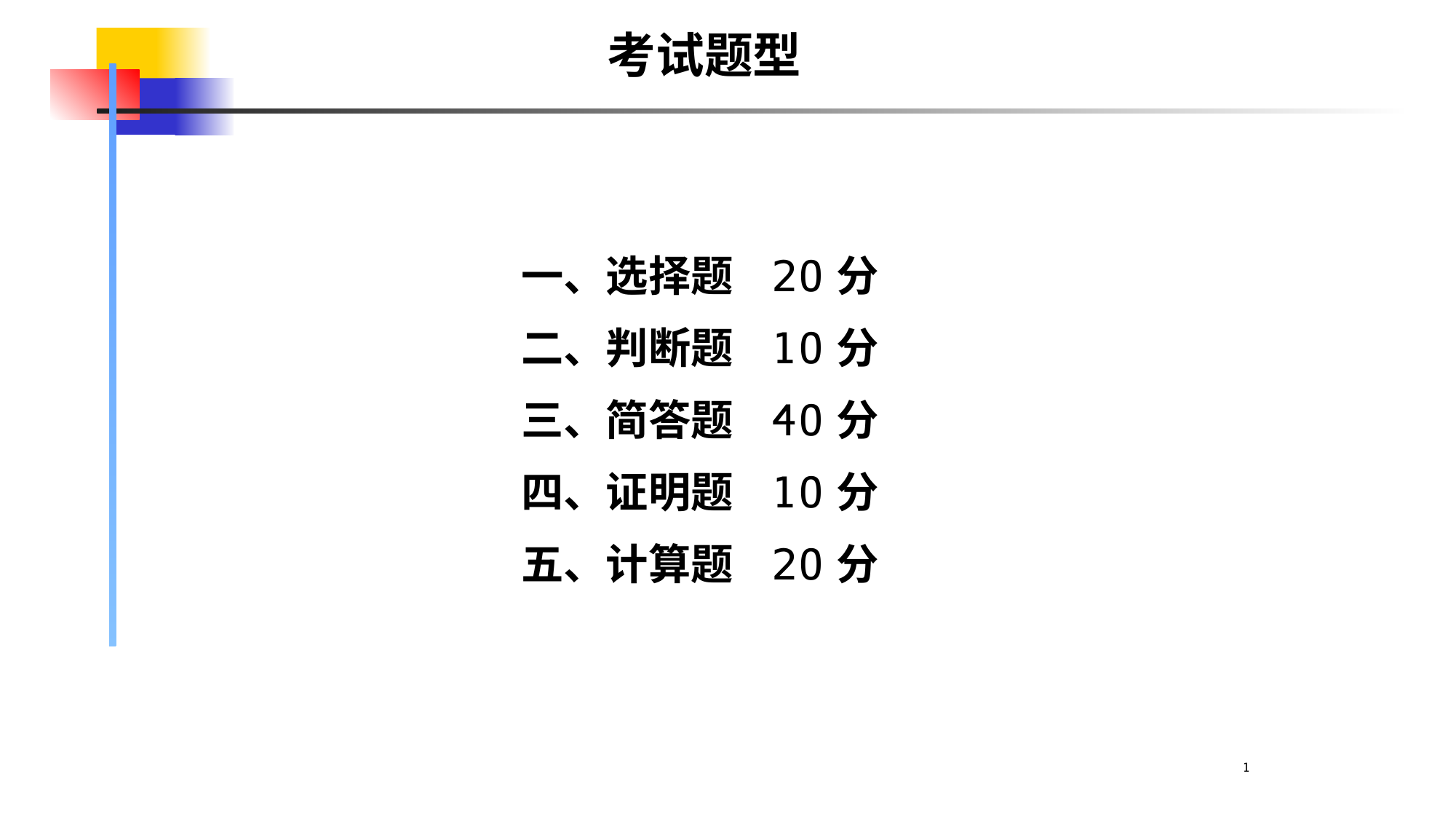

考试题型
一、选择题   20分
二、判断题   10分
三、简答题   40分
四、证明题   10分
五、计算题   20分
1